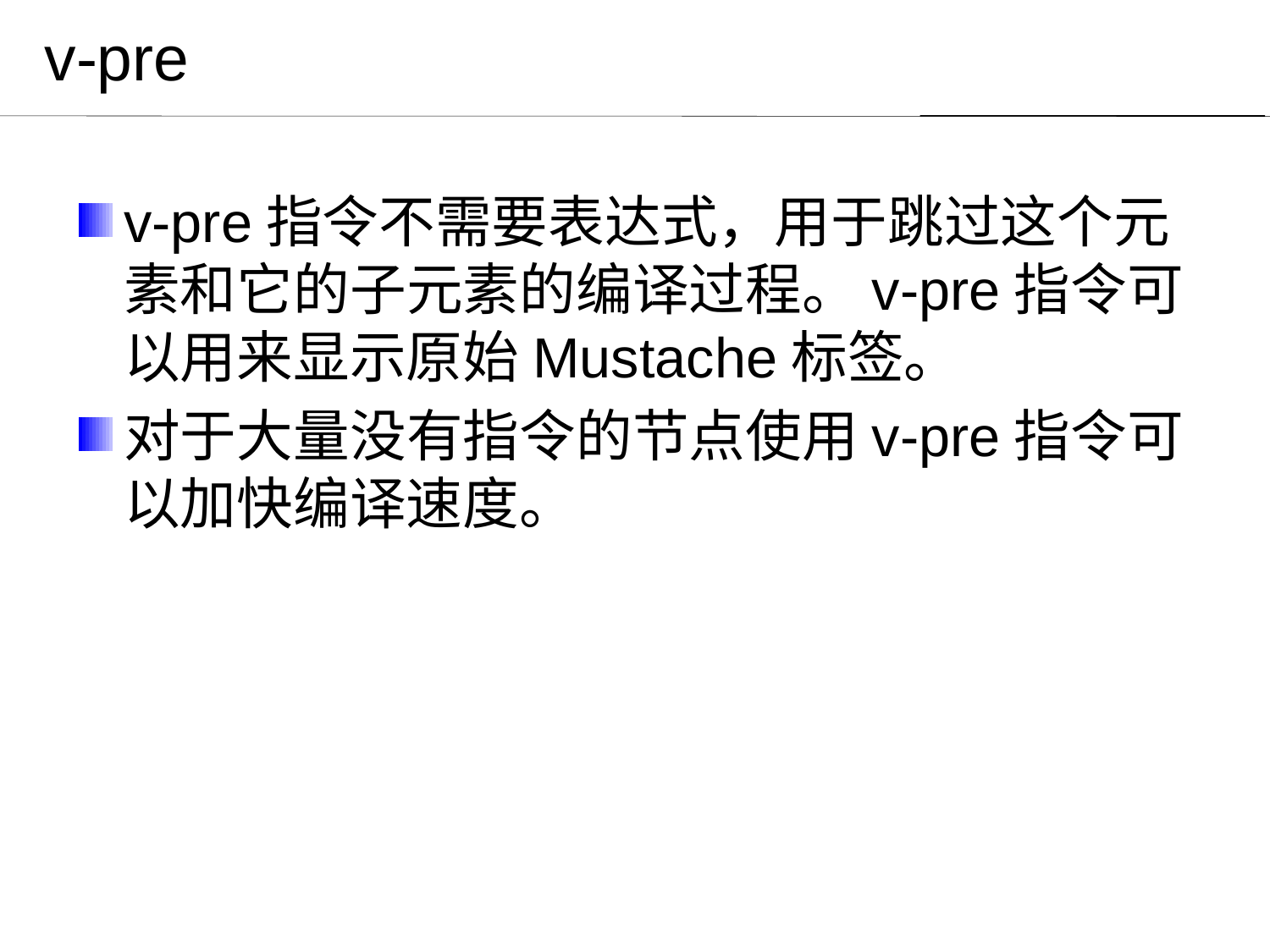

# v-pre
v-pre指令不需要表达式，用于跳过这个元素和它的子元素的编译过程。v-pre指令可以用来显示原始Mustache标签。
对于大量没有指令的节点使用v-pre指令可以加快编译速度。